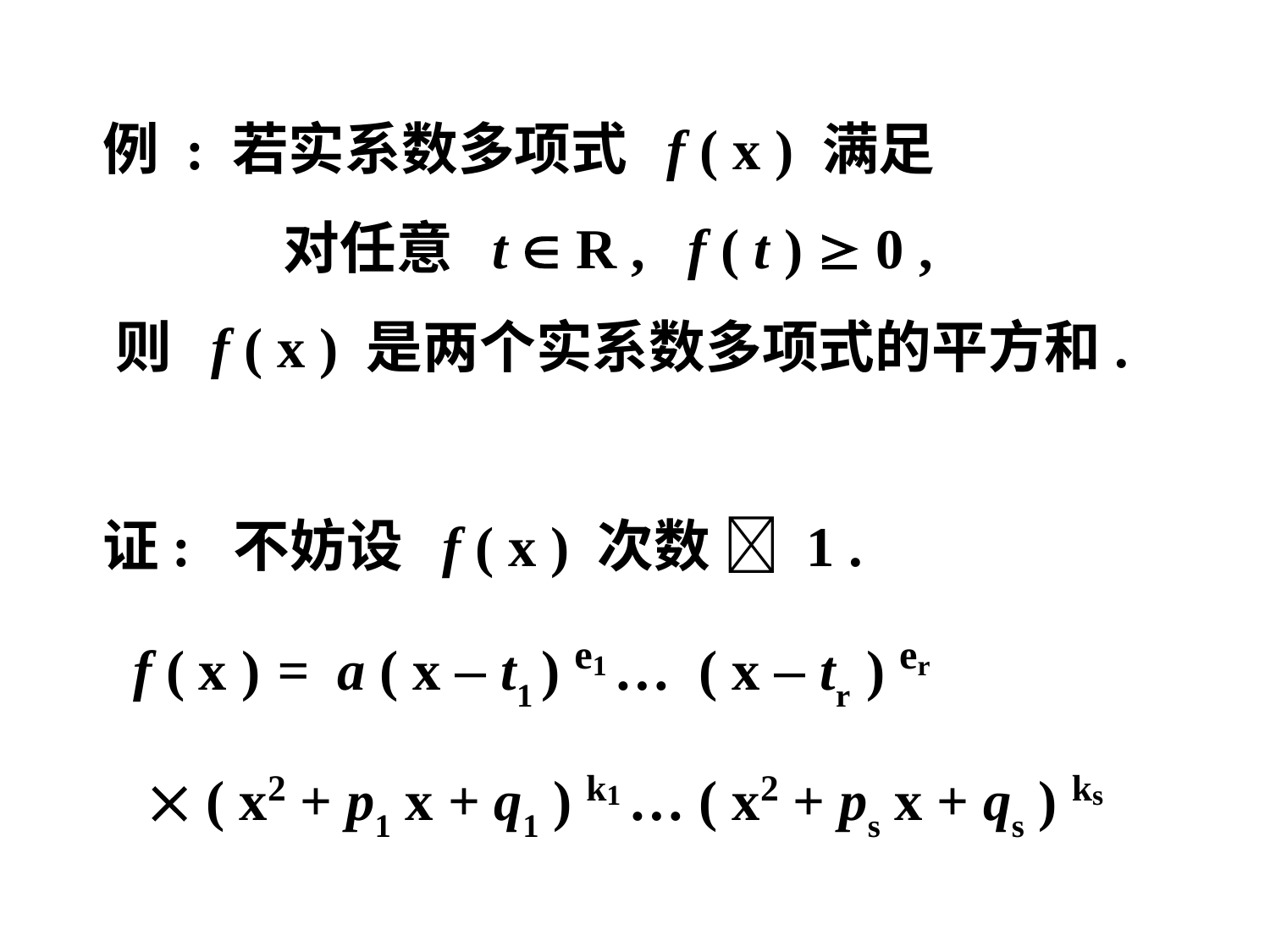

例 : 若实系数多项式  f ( x ) 满足
               对任意  t ∈ R ,   f ( t ) ≥ 0 ,
  则  f ( x ) 是两个实系数多项式的平方和.

 证:  不妨设  f ( x ) 次数 ≥ 1 .
    f ( x )  =  a ( x – t1 ) e1 …  ( x – tr  ) er
     × ( x2 + p1 x + q1 ) k1 … ( x2 + ps x + qs ) ks